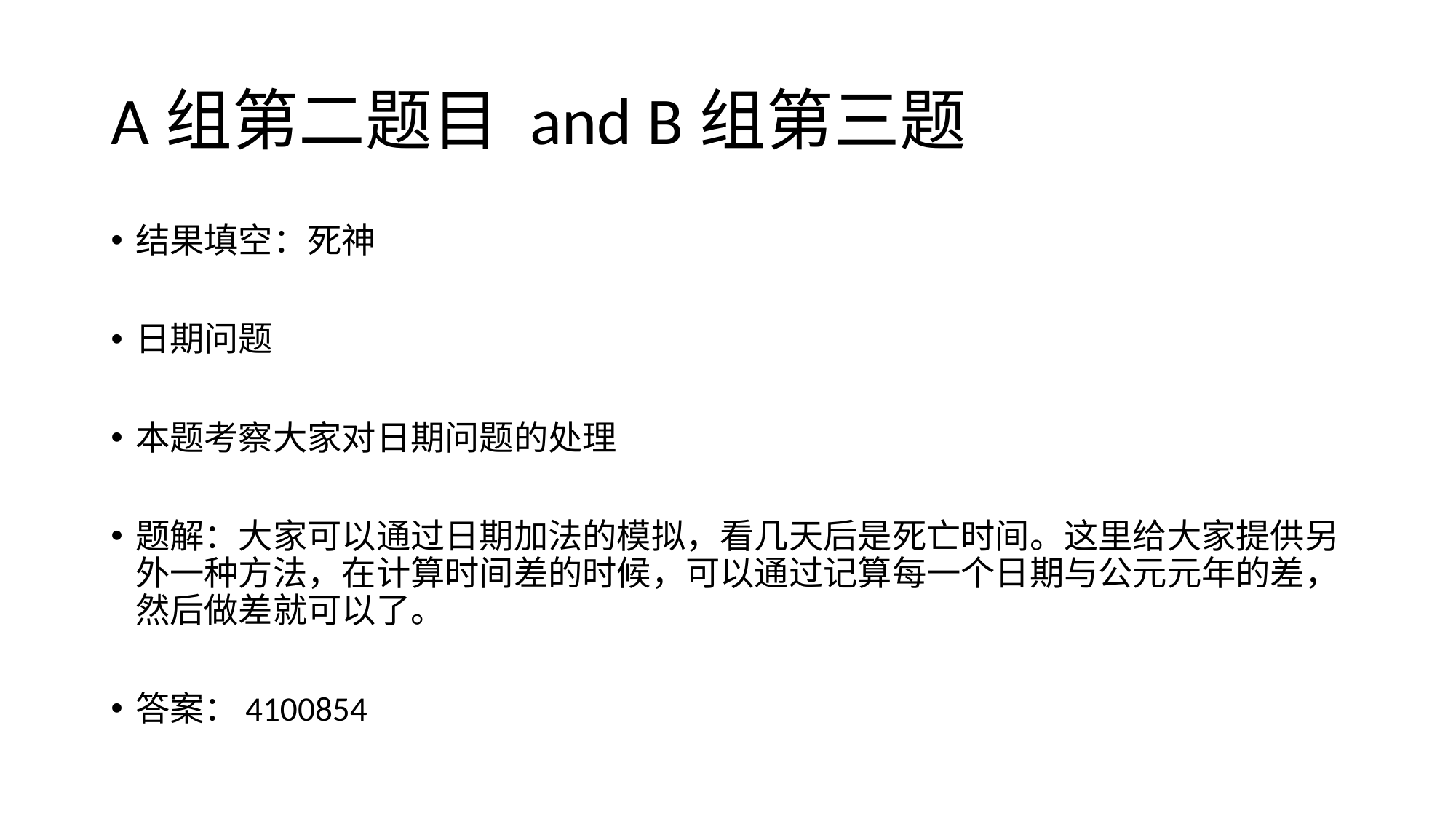

# A组第二题目 and B组第三题
结果填空：死神

日期问题

本题考察大家对日期问题的处理

题解：大家可以通过日期加法的模拟，看几天后是死亡时间。这里给大家提供另外一种方法，在计算时间差的时候，可以通过记算每一个日期与公元元年的差，然后做差就可以了。

答案：4100854